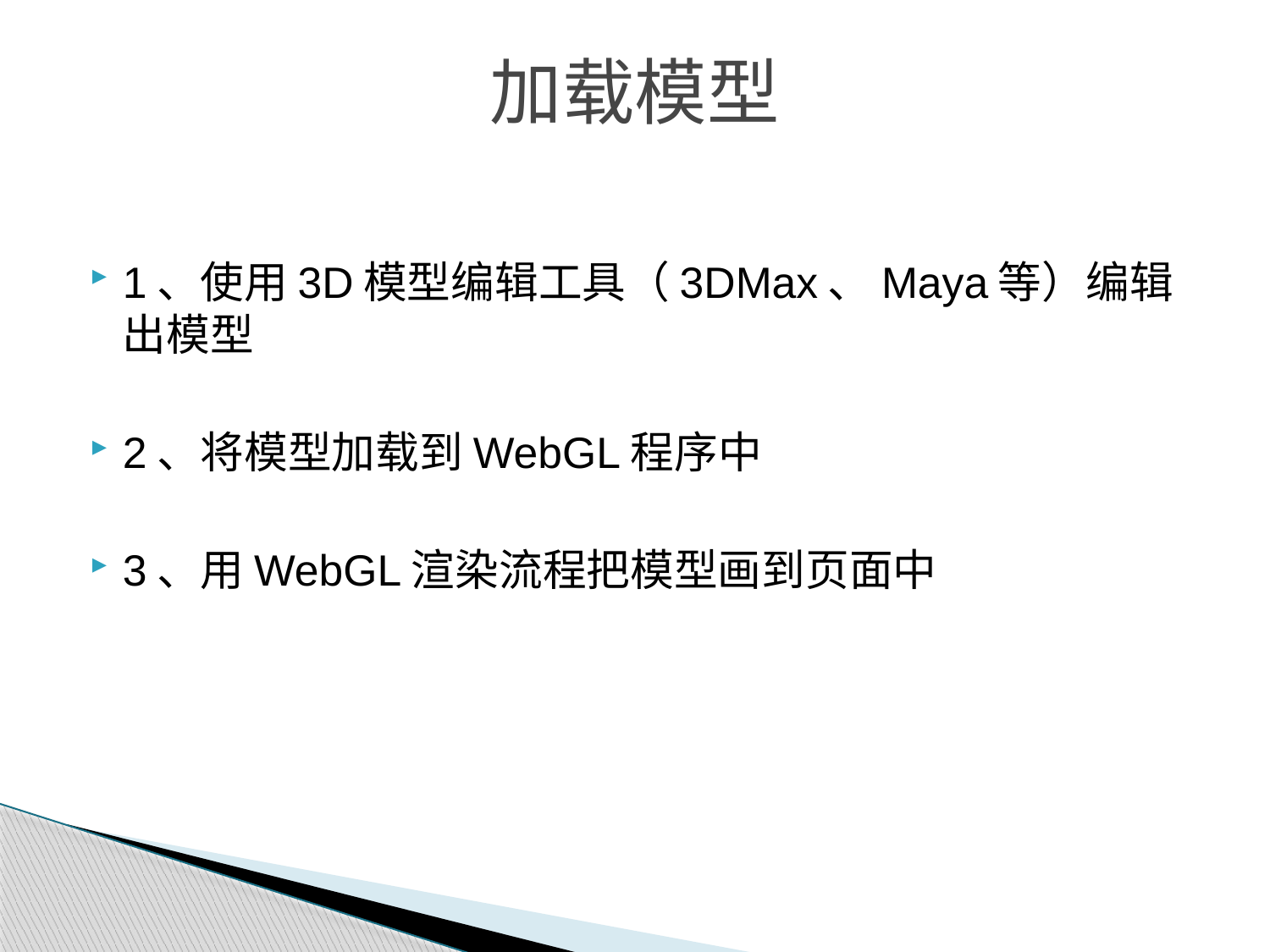

# 加载模型
1、使用3D模型编辑工具（3DMax、Maya等）编辑出模型

2、将模型加载到WebGL程序中

3、用WebGL渲染流程把模型画到页面中